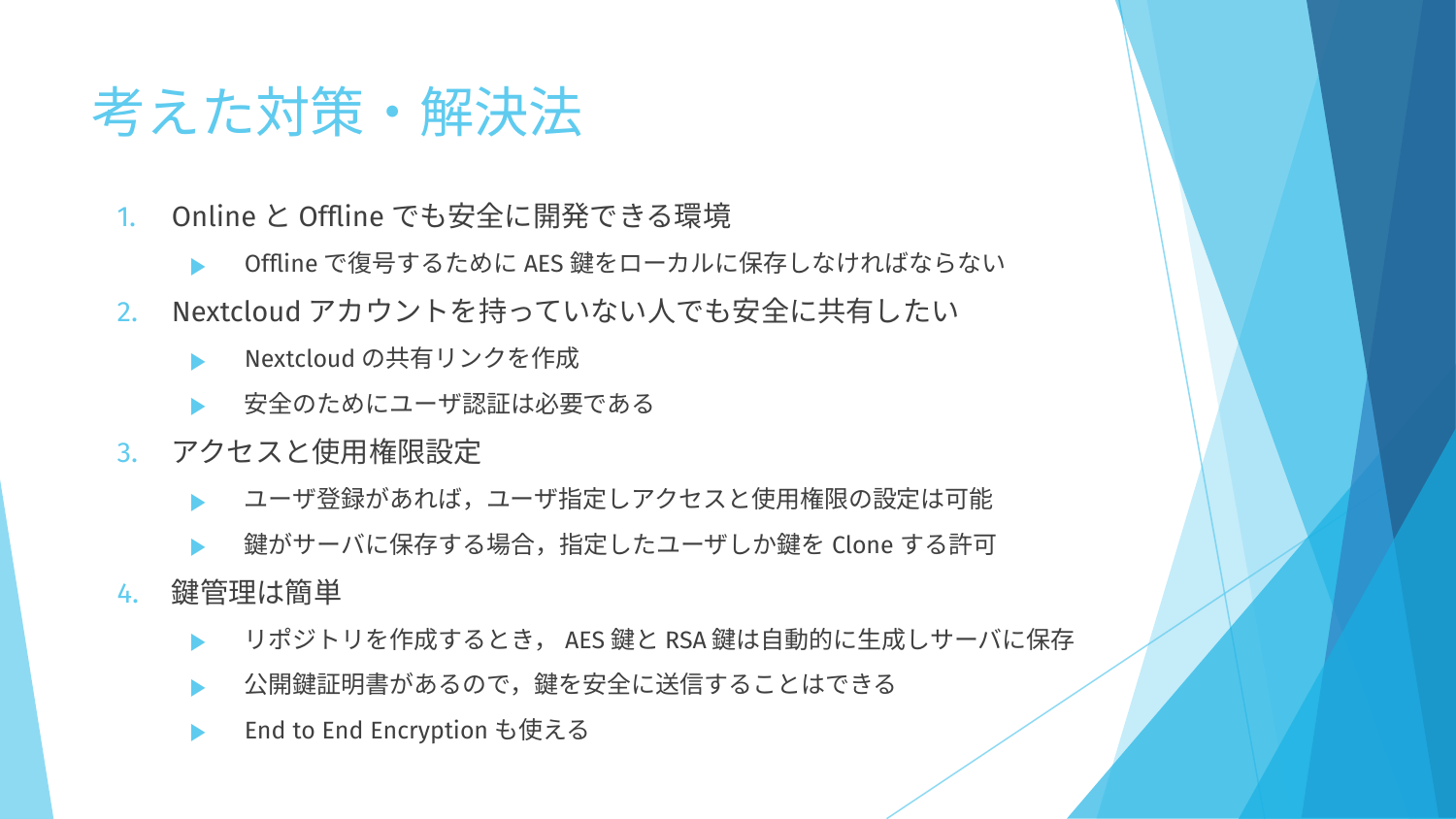

# 考えた対策・解決法
OnlineとOfflineでも安全に開発できる環境
Offlineで復号するためにAES鍵をローカルに保存しなければならない
Nextcloudアカウントを持っていない人でも安全に共有したい
Nextcloudの共有リンクを作成
安全のためにユーザ認証は必要である
アクセスと使用権限設定
ユーザ登録があれば，ユーザ指定しアクセスと使用権限の設定は可能
鍵がサーバに保存する場合，指定したユーザしか鍵をCloneする許可
鍵管理は簡単
リポジトリを作成するとき，AES鍵とRSA鍵は自動的に生成しサーバに保存
公開鍵証明書があるので，鍵を安全に送信することはできる
End to End Encryptionも使える